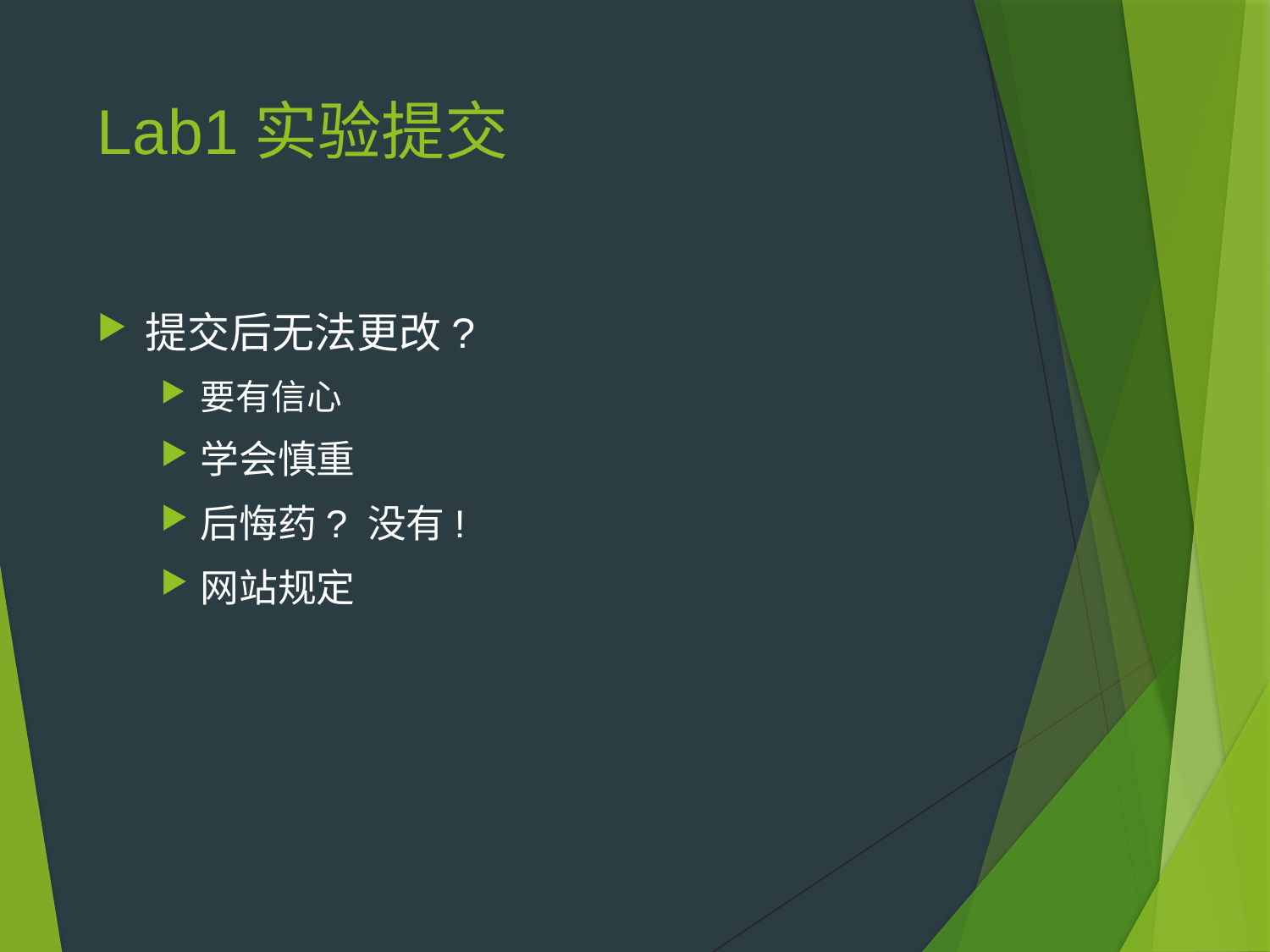

# Lab1实验提交
提交后无法更改?
要有信心
学会慎重
后悔药? 没有!
网站规定